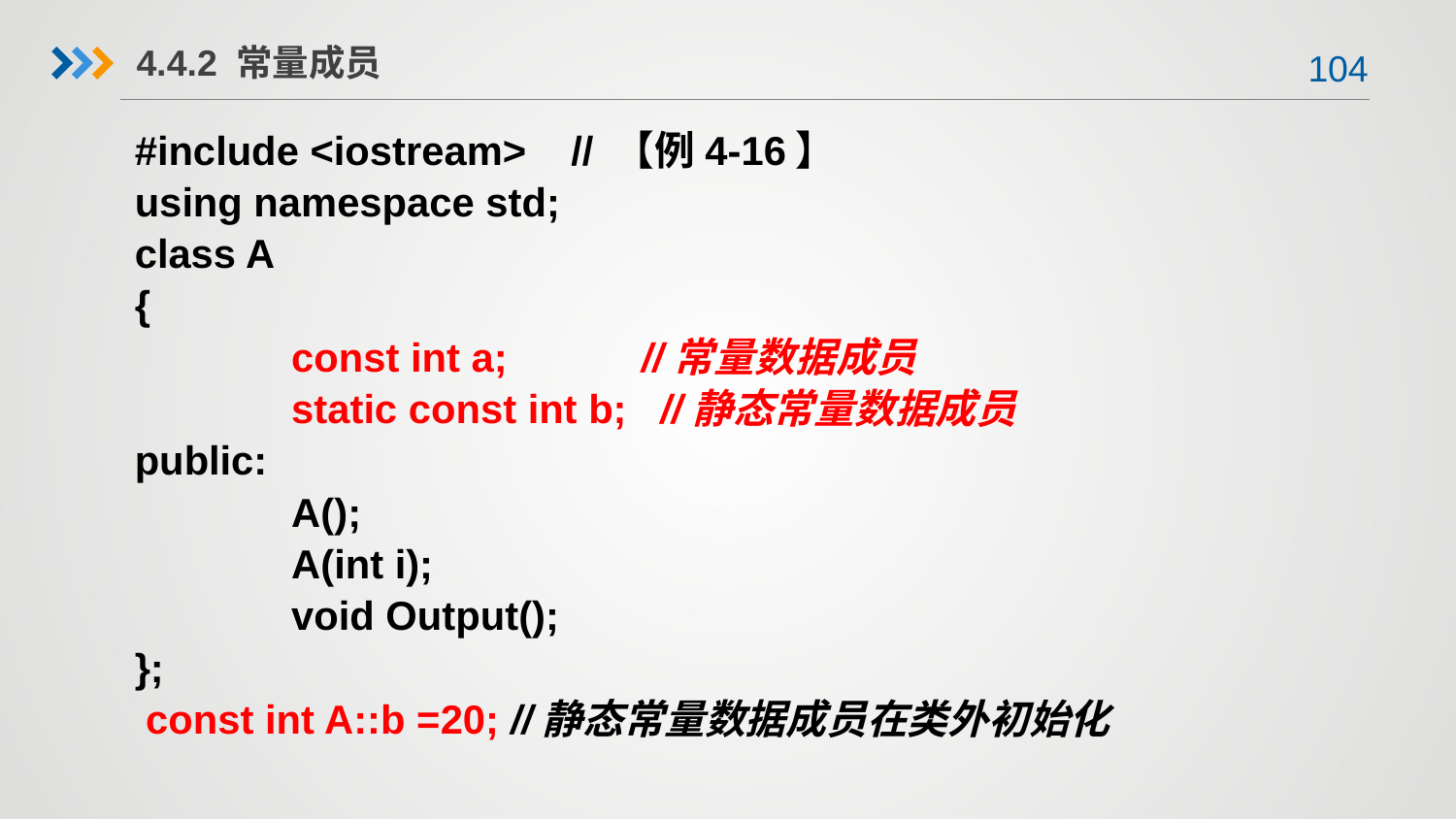

4.4.2 常量成员
#include <iostream>    // 【例4-16】
using namespace std;
class A
{
	 const int a;            //常量数据成员
	 static const int b;   //静态常量数据成员
public:
	 A();
	 A(int i);
	 void Output();
};
 const int A::b =20; //静态常量数据成员在类外初始化